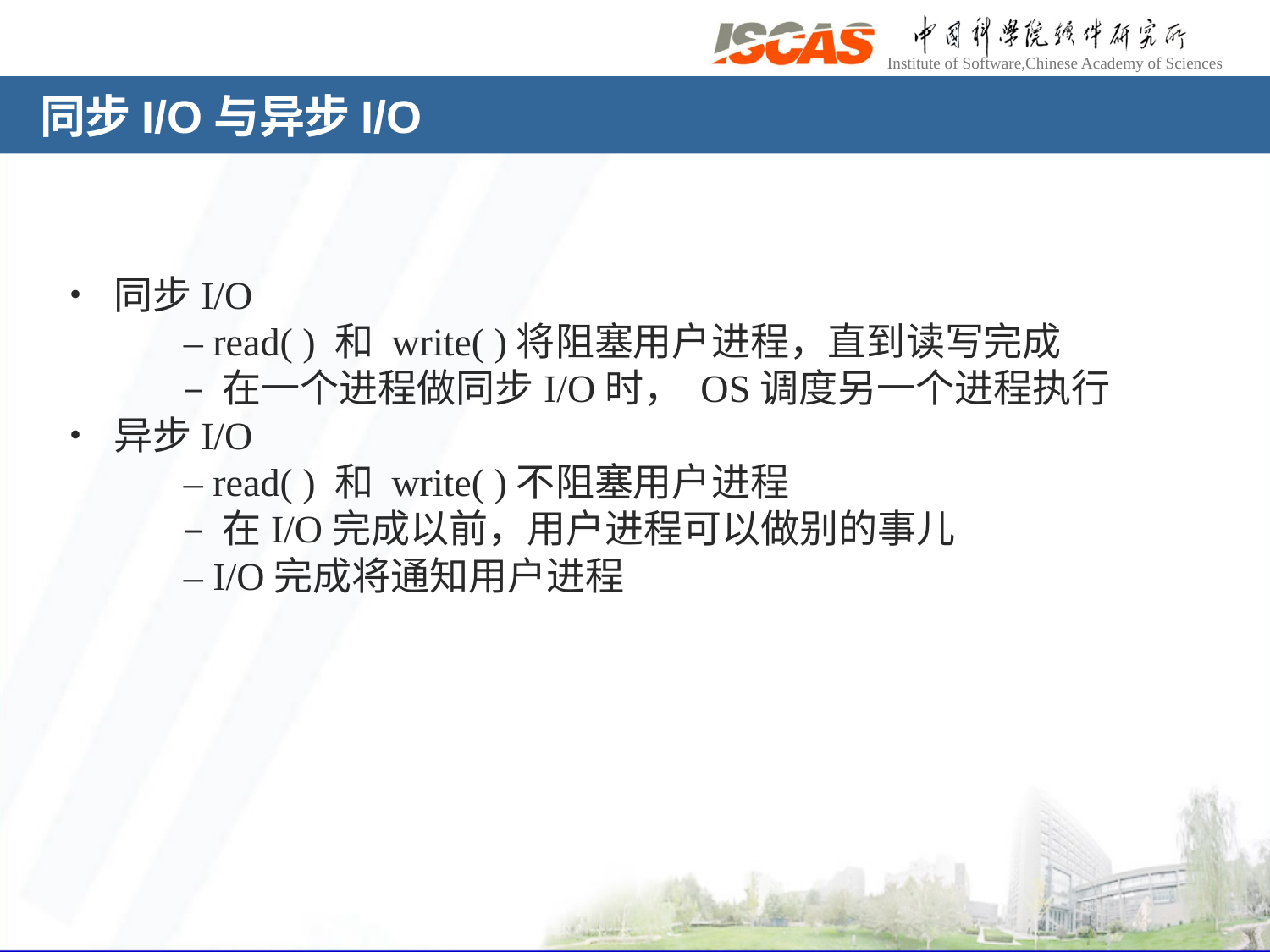

# 同步I/O与异步I/O
• 同步I/O
	– read( ) 和 write( )将阻塞用户进程，直到读写完成
	– 在一个进程做同步I/O时， OS调度另一个进程执行
• 异步I/O
	– read( ) 和 write( )不阻塞用户进程
	– 在I/O完成以前，用户进程可以做别的事儿
	– I/O完成将通知用户进程